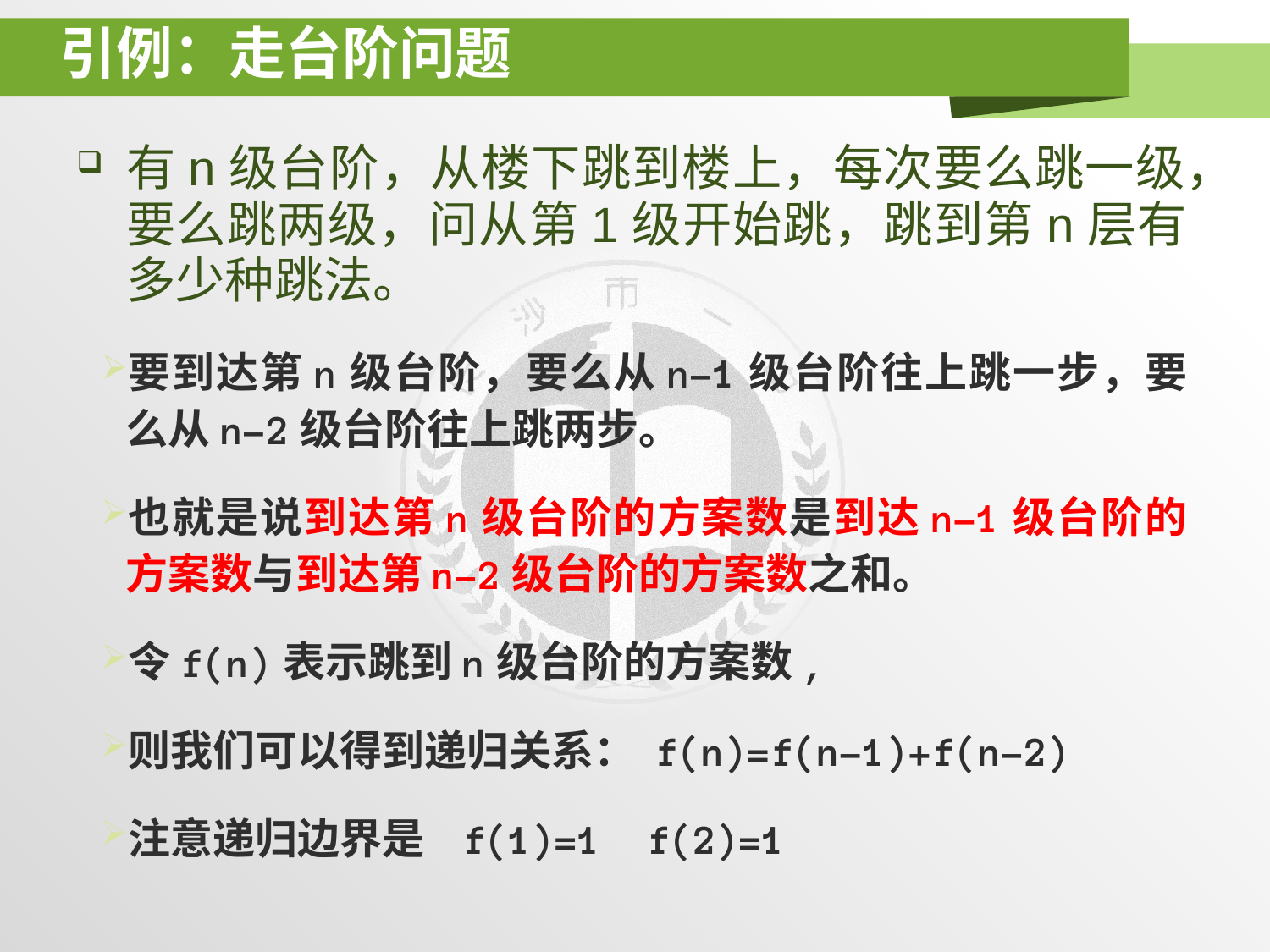

# 引例：走台阶问题
有n级台阶，从楼下跳到楼上，每次要么跳一级，要么跳两级，问从第1级开始跳，跳到第n层有多少种跳法。
要到达第n级台阶，要么从n-1级台阶往上跳一步，要么从n-2级台阶往上跳两步。
也就是说到达第n级台阶的方案数是到达n-1级台阶的方案数与到达第n-2级台阶的方案数之和。
令f(n)表示跳到n级台阶的方案数,
则我们可以得到递归关系： f(n)=f(n-1)+f(n-2)
注意递归边界是   f(1)=1  f(2)=1